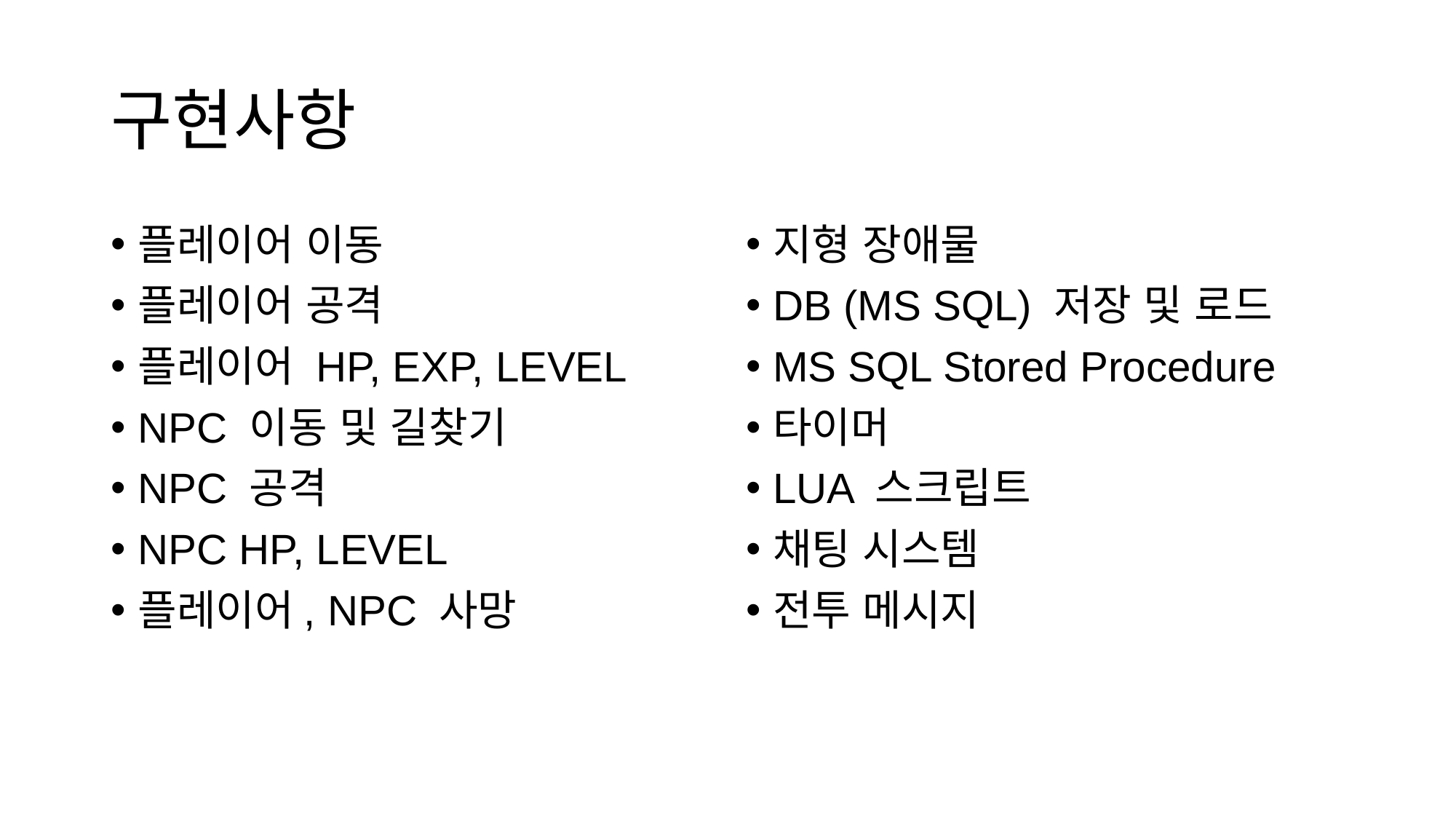

# 구현사항
플레이어 이동
플레이어 공격
플레이어 HP, EXP, LEVEL
NPC 이동 및 길찾기
NPC 공격
NPC HP, LEVEL
플레이어, NPC 사망

지형 장애물
DB (MS SQL) 저장 및 로드
MS SQL Stored Procedure
타이머
LUA 스크립트
채팅 시스템
전투 메시지